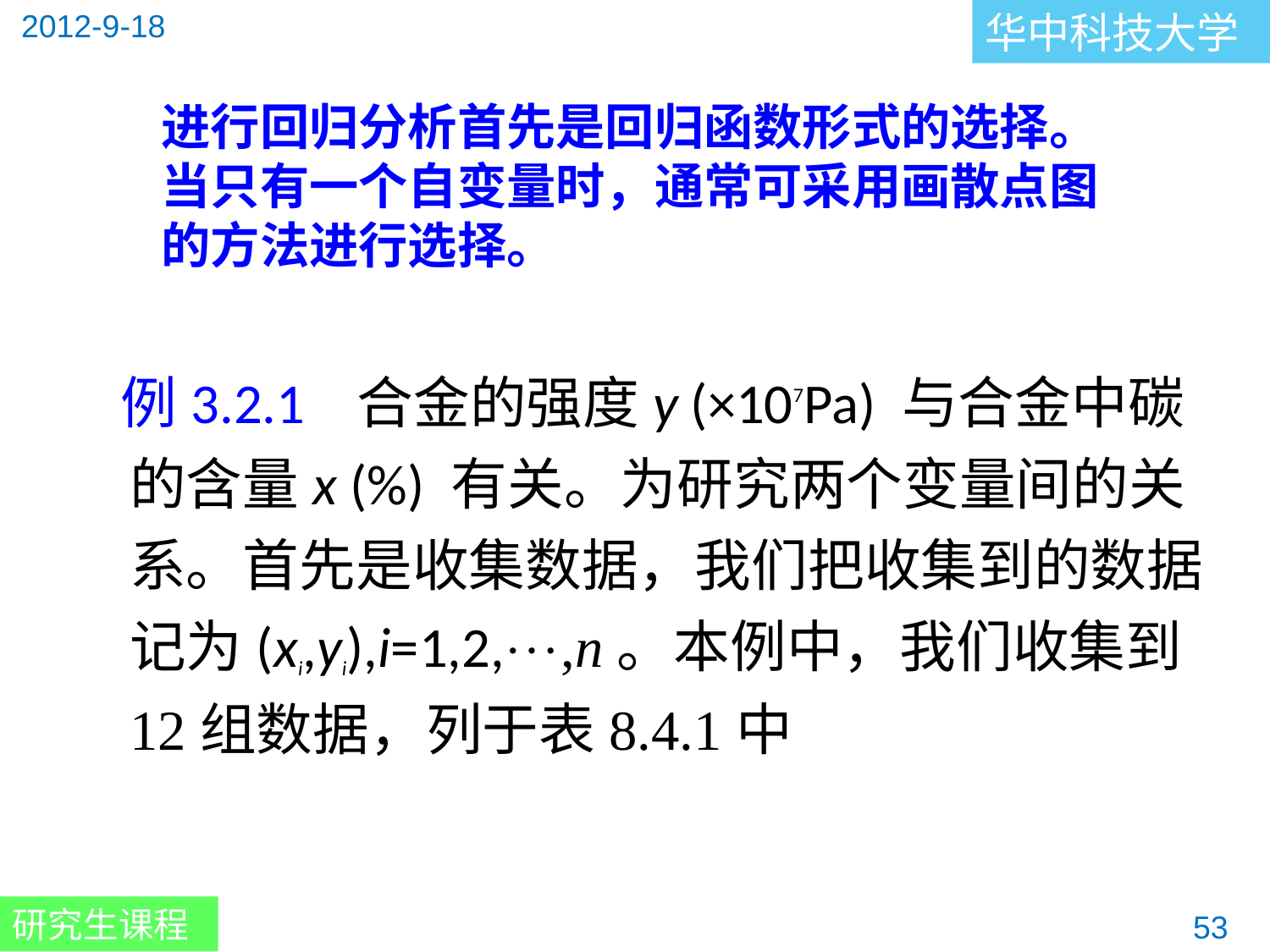

进行回归分析首先是回归函数形式的选择。
当只有一个自变量时，通常可采用画散点图 的方法进行选择。
  例3.2.1   合金的强度y (×107Pa) 与合金中碳的含量x (%) 有关。为研究两个变量间的关系。首先是收集数据，我们把收集到的数据记为(xi,yi),i=1,2,…,n。本例中，我们收集到12组数据，列于表8.4.1中